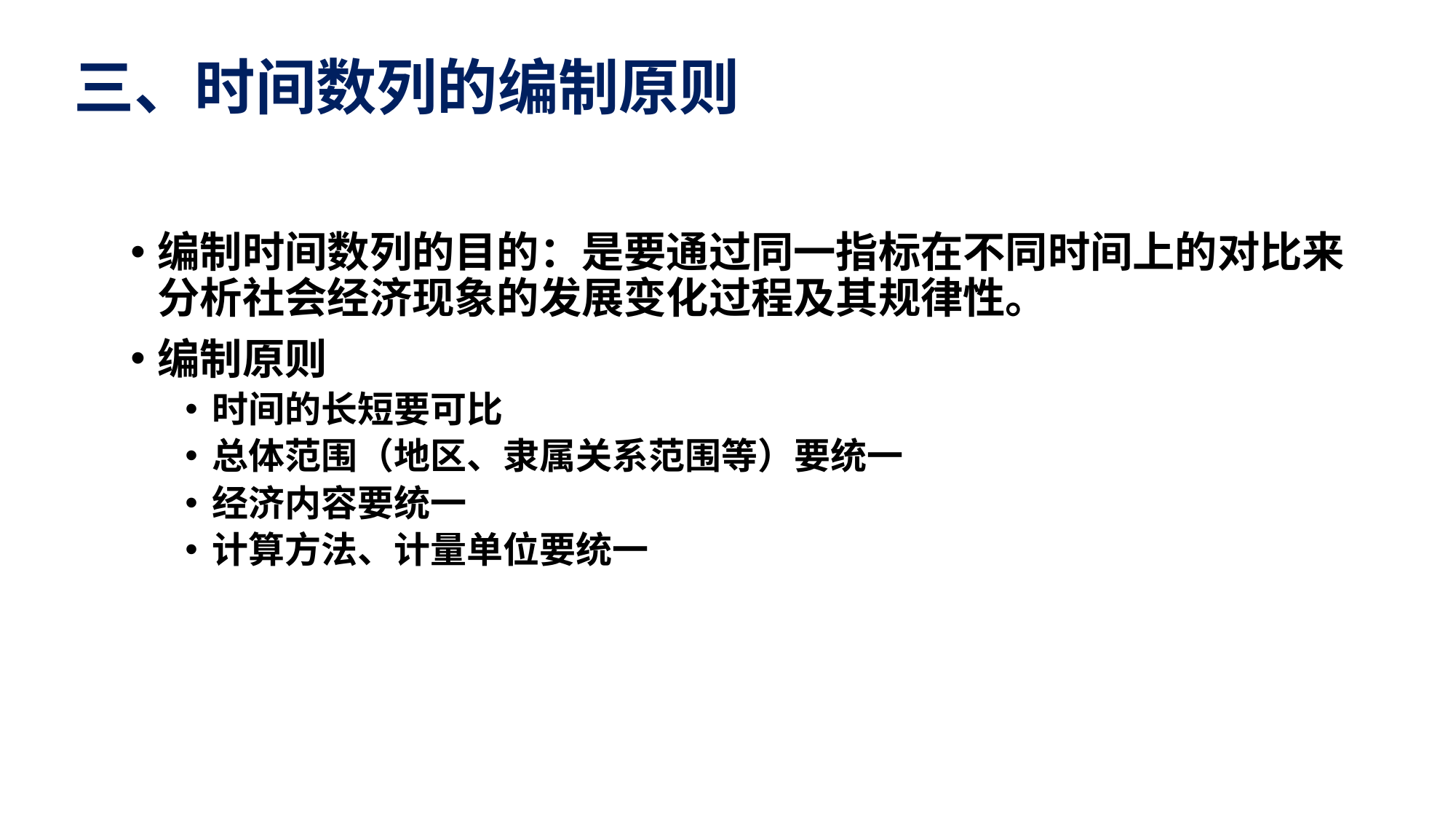

三、时间数列的编制原则
编制时间数列的目的：是要通过同一指标在不同时间上的对比来分析社会经济现象的发展变化过程及其规律性。
编制原则
时间的长短要可比
总体范围（地区、隶属关系范围等）要统一
经济内容要统一
计算方法、计量单位要统一